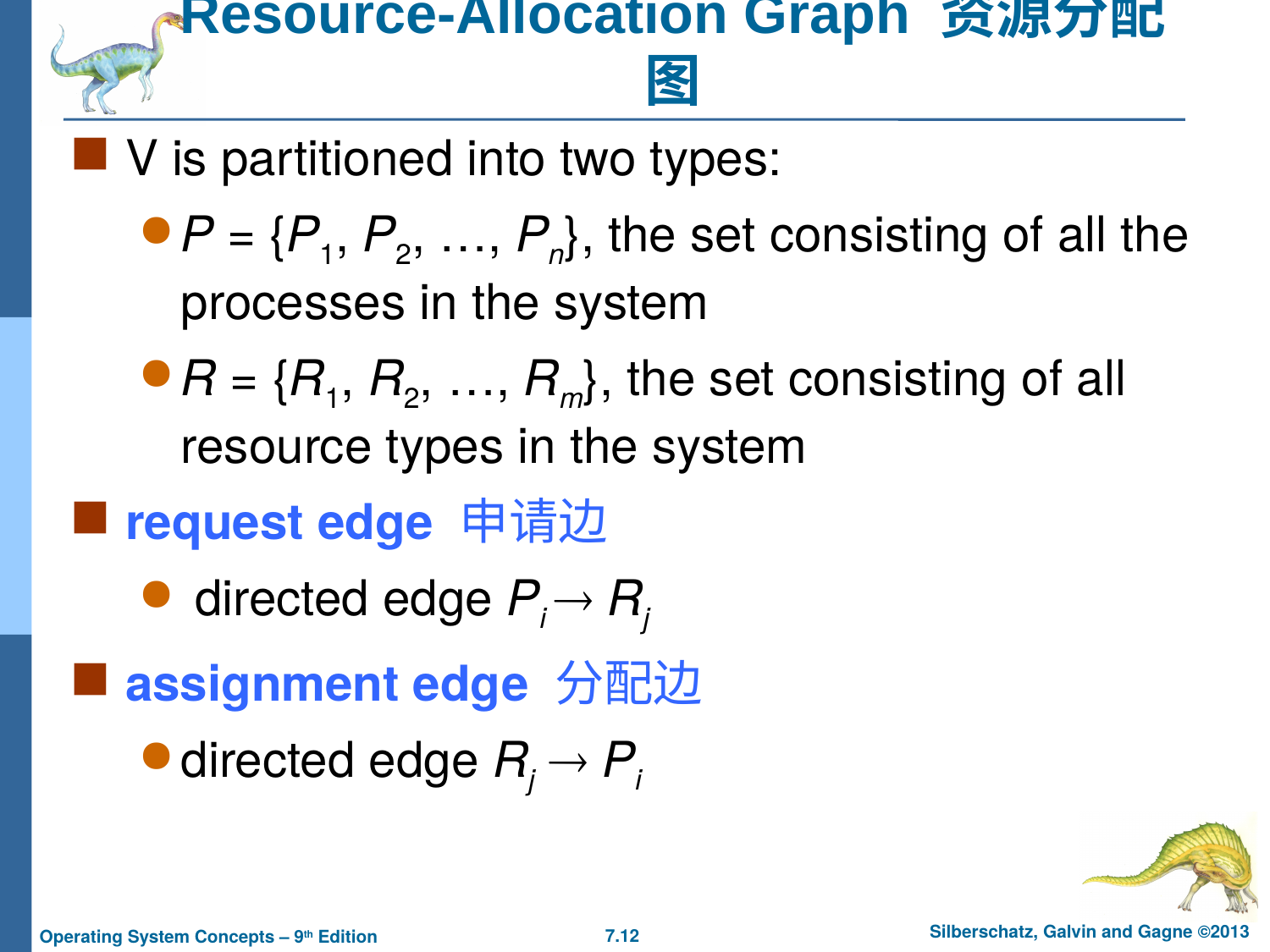

# Resource-Allocation Graph 资源分配图
V is partitioned into two types:
P = {P1, P2, …, Pn}, the set consisting of all the processes in the system
R = {R1, R2, …, Rm}, the set consisting of all resource types in the system
request edge 申请边
 directed edge Pi → Rj
assignment edge 分配边
directed edge Rj → Pi